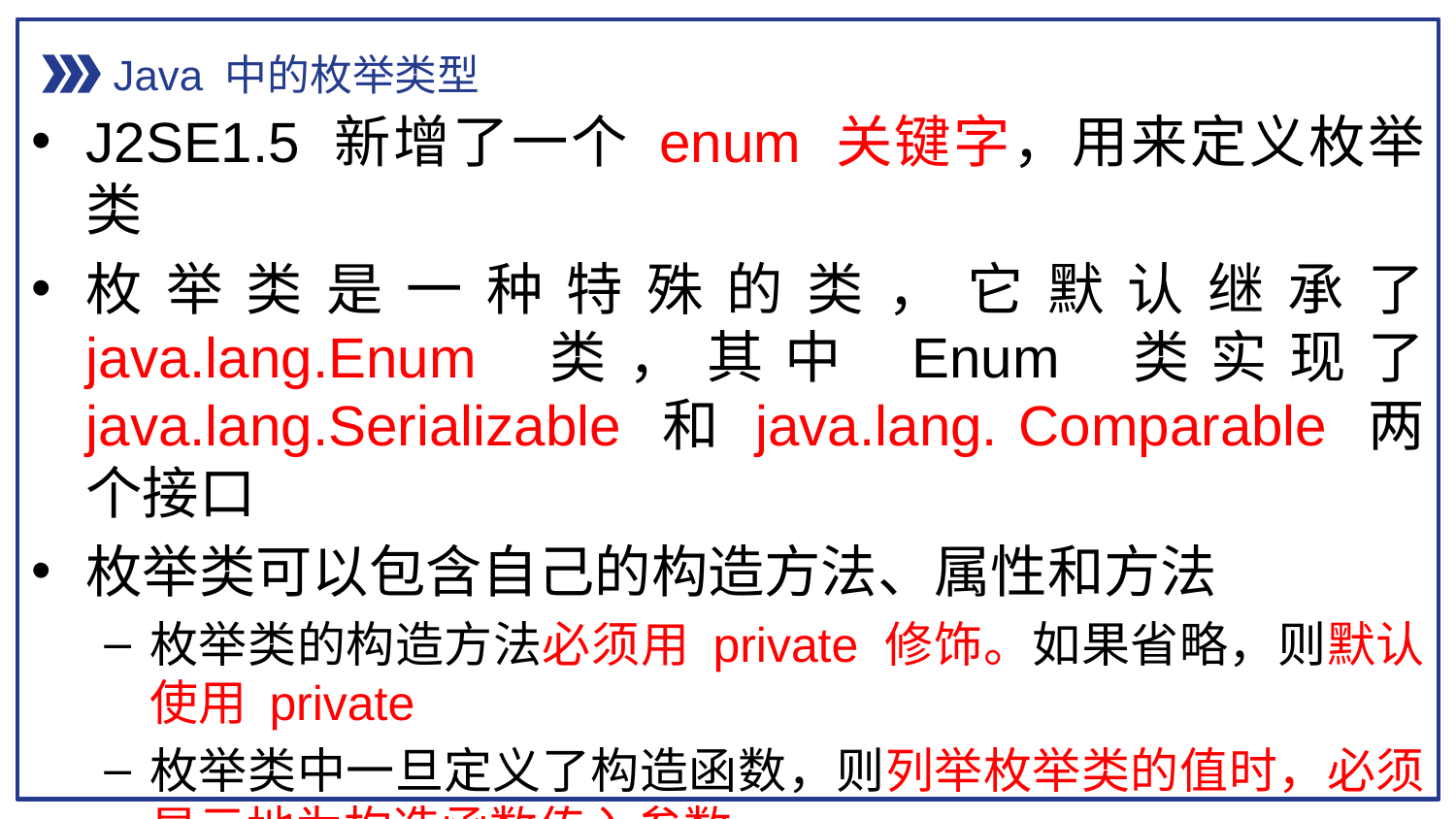

Java 中的枚举类型

J2SE1.5 新增了一个 enum 关键字，用来定义枚举类
枚举类是一种特殊的类，它默认继承了 java.lang.Enum 类，其中 Enum 类实现了 java.lang.Serializable 和 java.lang. Comparable 两个接口
枚举类可以包含自己的构造方法、属性和方法
枚举类的构造方法必须用 private 修饰。如果省略，则默认使用 private
枚举类中一旦定义了构造函数，则列举枚举类的值时，必须显示地为构造函数传入参数